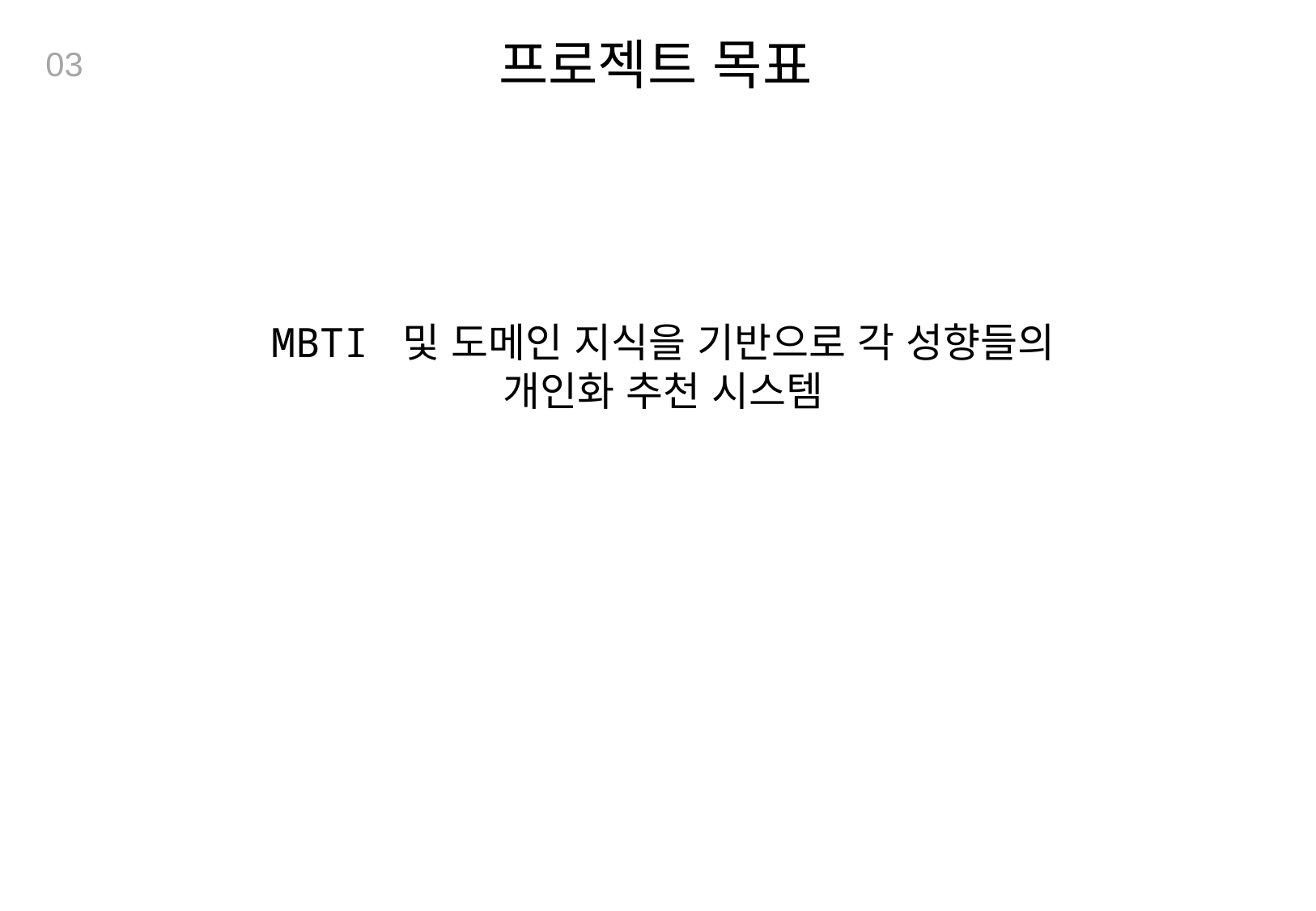

프로젝트 목표
03
Transformer
MBTI 및 도메인 지식을 기반으로 각 성향들의
개인화 추천 시스템